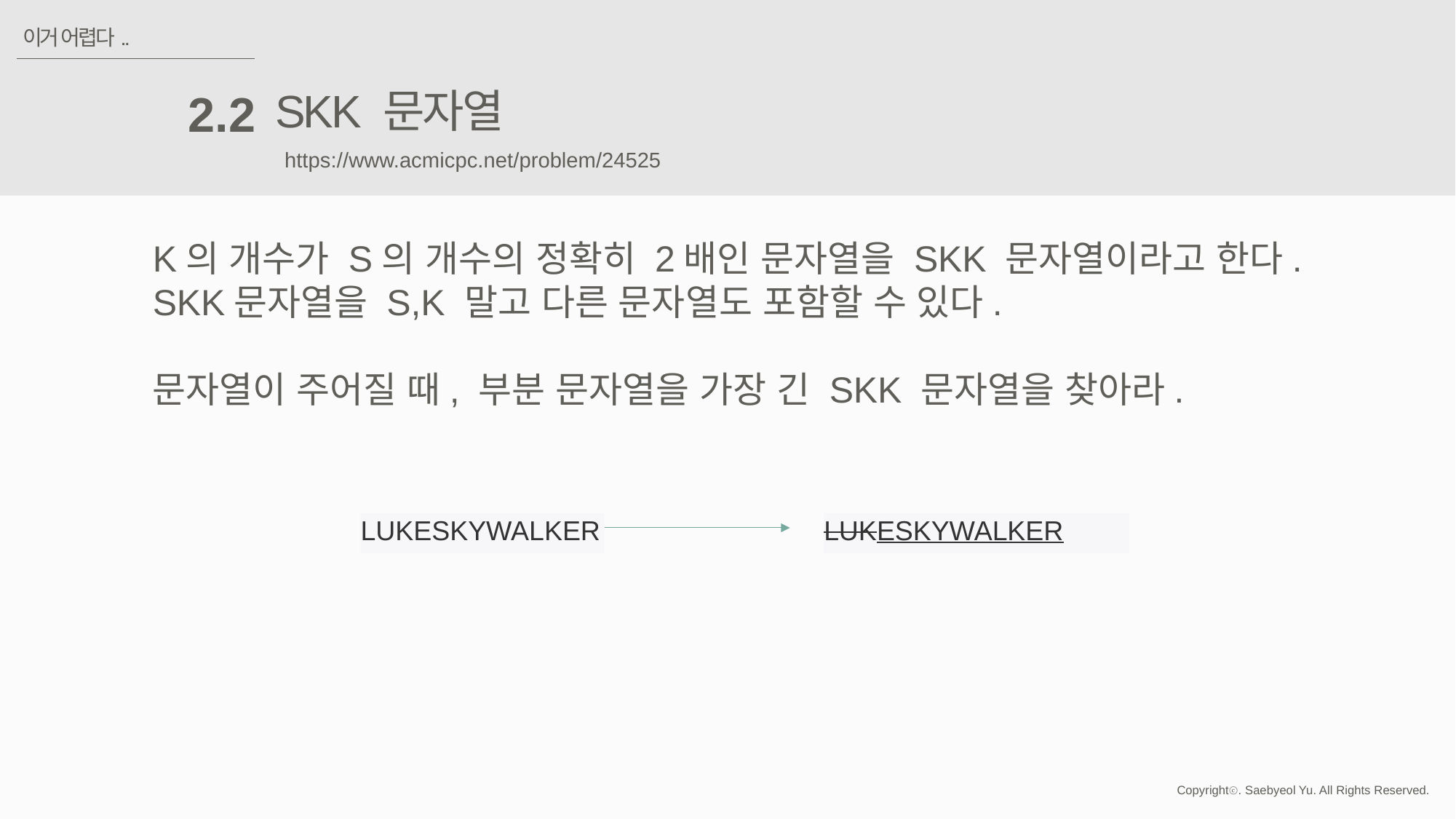

이거 어렵다..
SKK 문자열
2.2
https://www.acmicpc.net/problem/24525
K의 개수가 S의 개수의 정확히 2배인 문자열을 SKK 문자열이라고 한다.
SKK문자열을 S,K 말고 다른 문자열도 포함할 수 있다.

문자열이 주어질 때, 부분 문자열을 가장 긴 SKK 문자열을 찾아라.

LUKESKYWALKER
LUKESKYWALKER